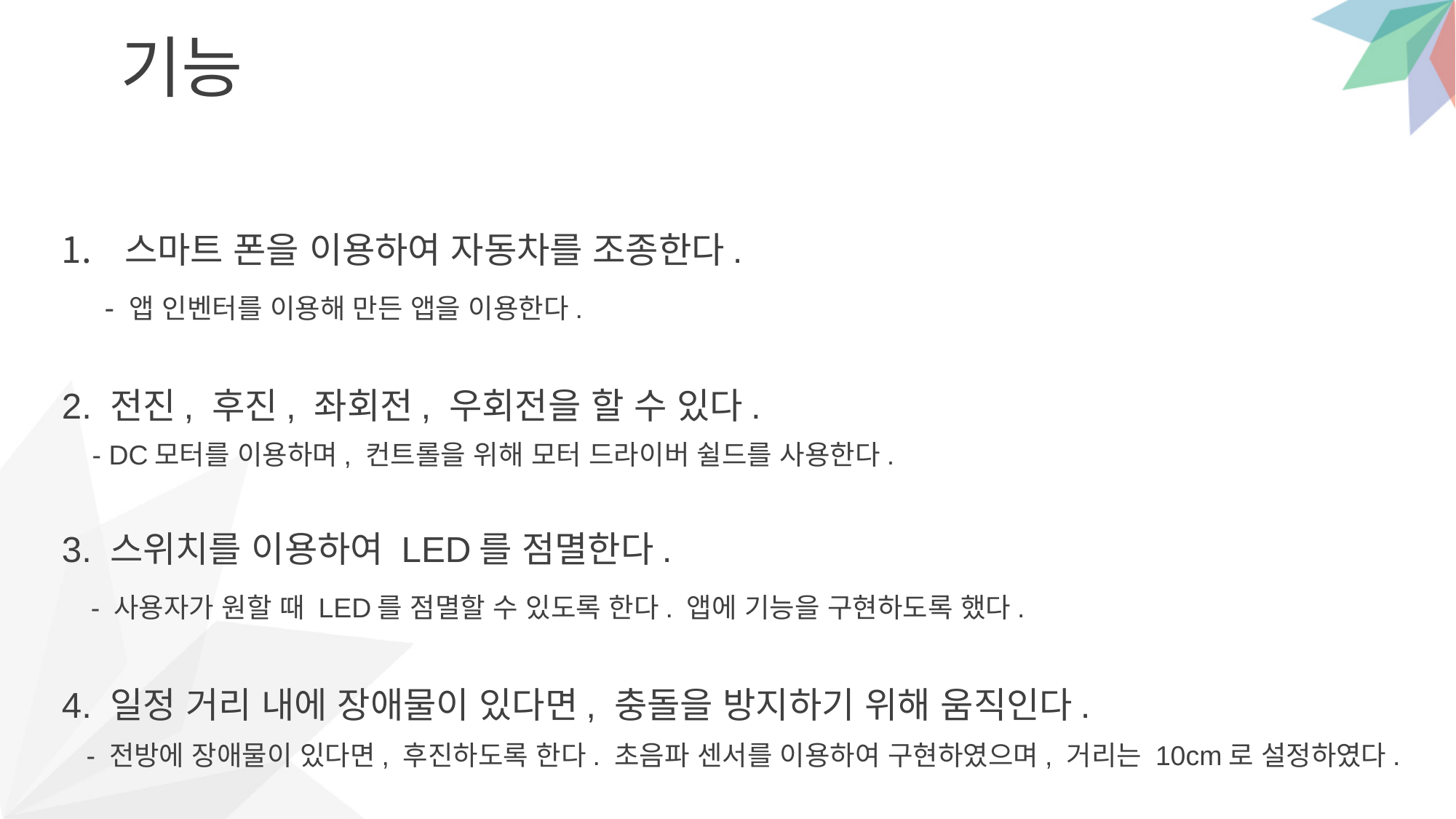

# 기능

스마트 폰을 이용하여 자동차를 조종한다.
    - 앱 인벤터를 이용해 만든 앱을 이용한다.

2. 전진, 후진, 좌회전, 우회전을 할 수 있다.
    - DC모터를 이용하며, 컨트롤을 위해 모터 드라이버 쉴드를 사용한다.

3. 스위치를 이용하여 LED를 점멸한다.
   - 사용자가 원할 때 LED를 점멸할 수 있도록 한다. 앱에 기능을 구현하도록 했다.

4. 일정 거리 내에 장애물이 있다면, 충돌을 방지하기 위해 움직인다.
   - 전방에 장애물이 있다면, 후진하도록 한다. 초음파 센서를 이용하여 구현하였으며, 거리는 10cm로 설정하였다.